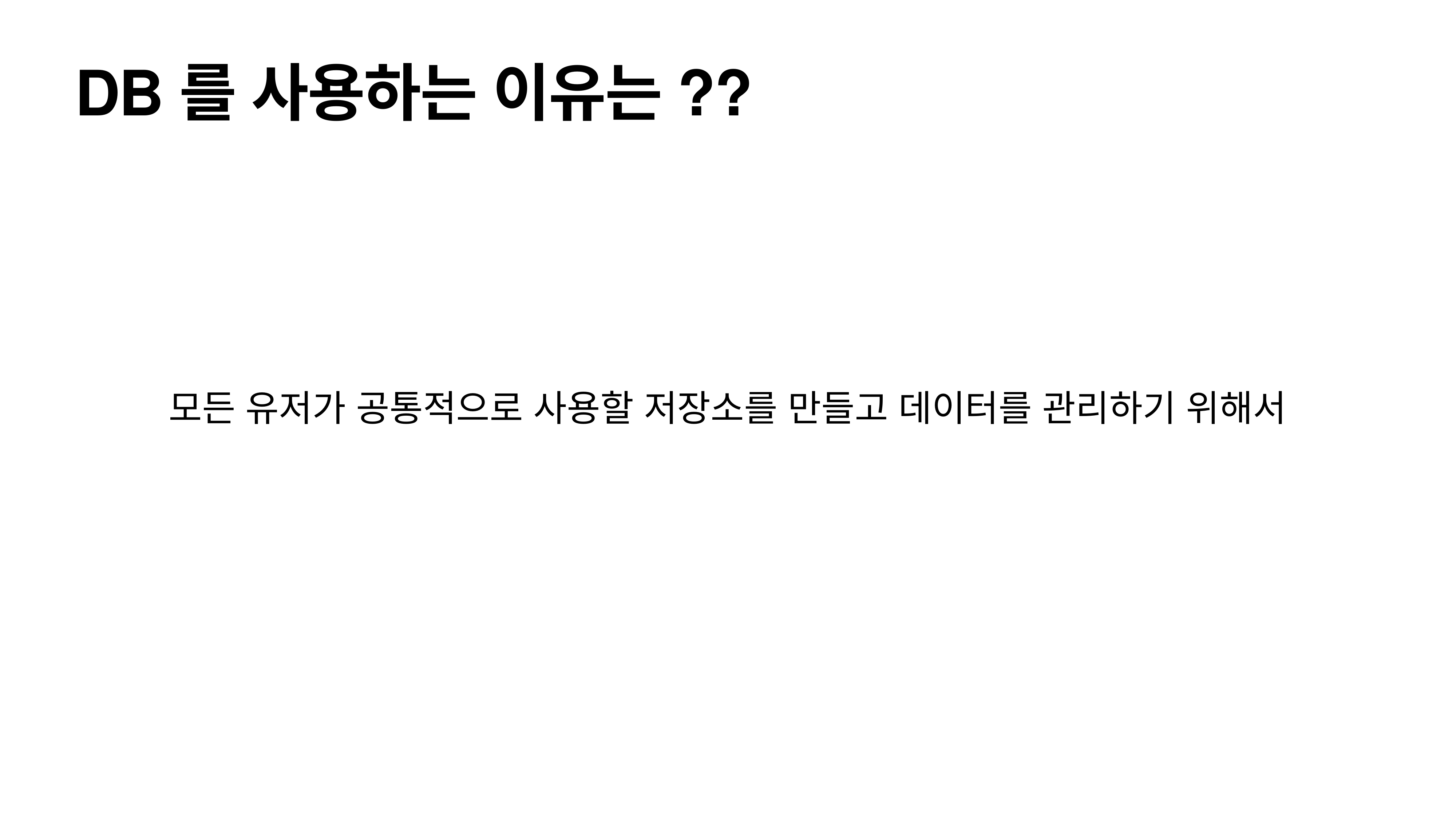

# DB를 사용하는 이유는??
모든 유저가 공통적으로 사용할 저장소를 만들고 데이터를 관리하기 위해서